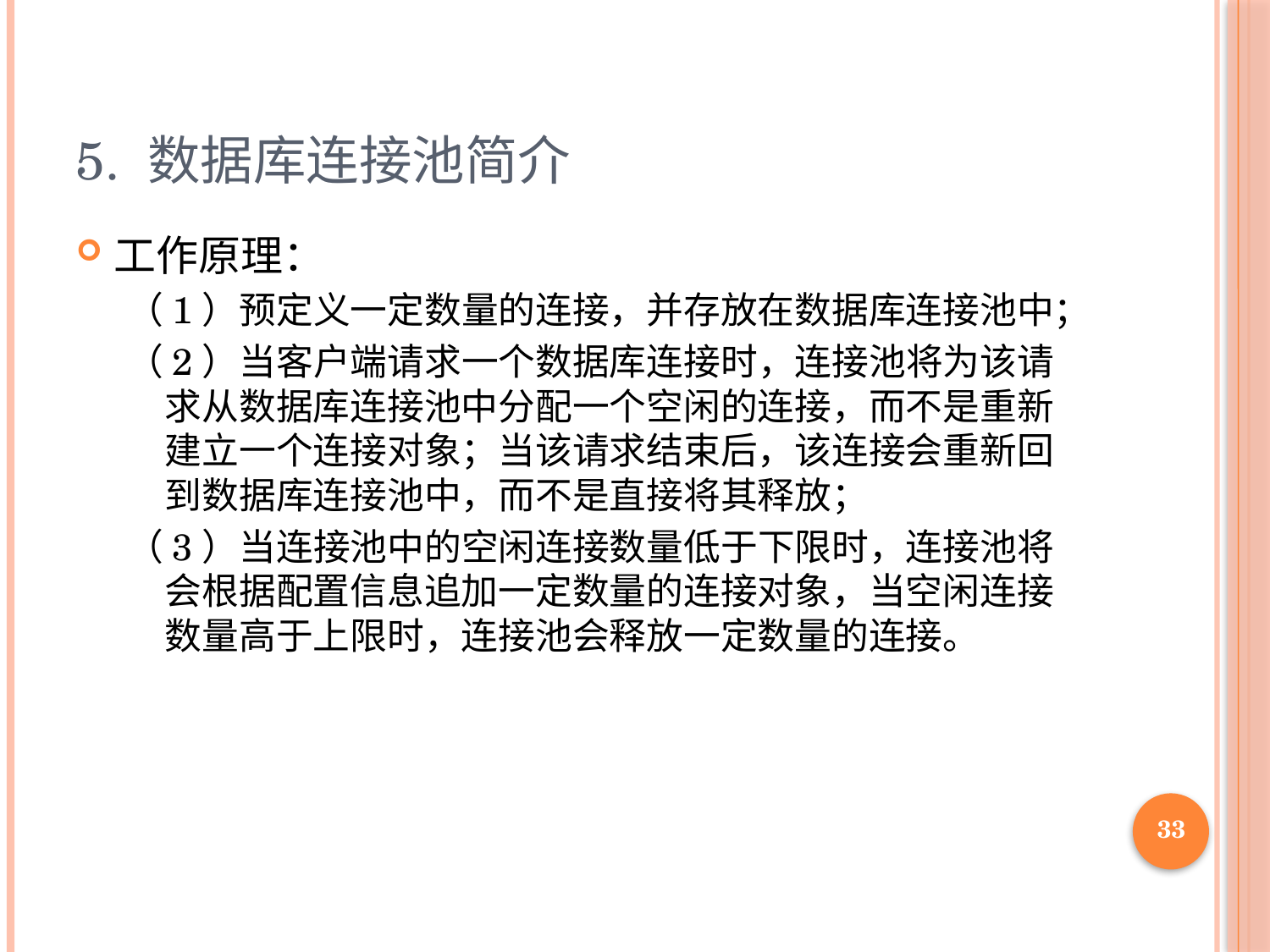

# 5. 数据库连接池简介
工作原理：
（1）预定义一定数量的连接，并存放在数据库连接池中；
（2）当客户端请求一个数据库连接时，连接池将为该请求从数据库连接池中分配一个空闲的连接，而不是重新建立一个连接对象；当该请求结束后，该连接会重新回到数据库连接池中，而不是直接将其释放；
（3）当连接池中的空闲连接数量低于下限时，连接池将会根据配置信息追加一定数量的连接对象，当空闲连接数量高于上限时，连接池会释放一定数量的连接。

33